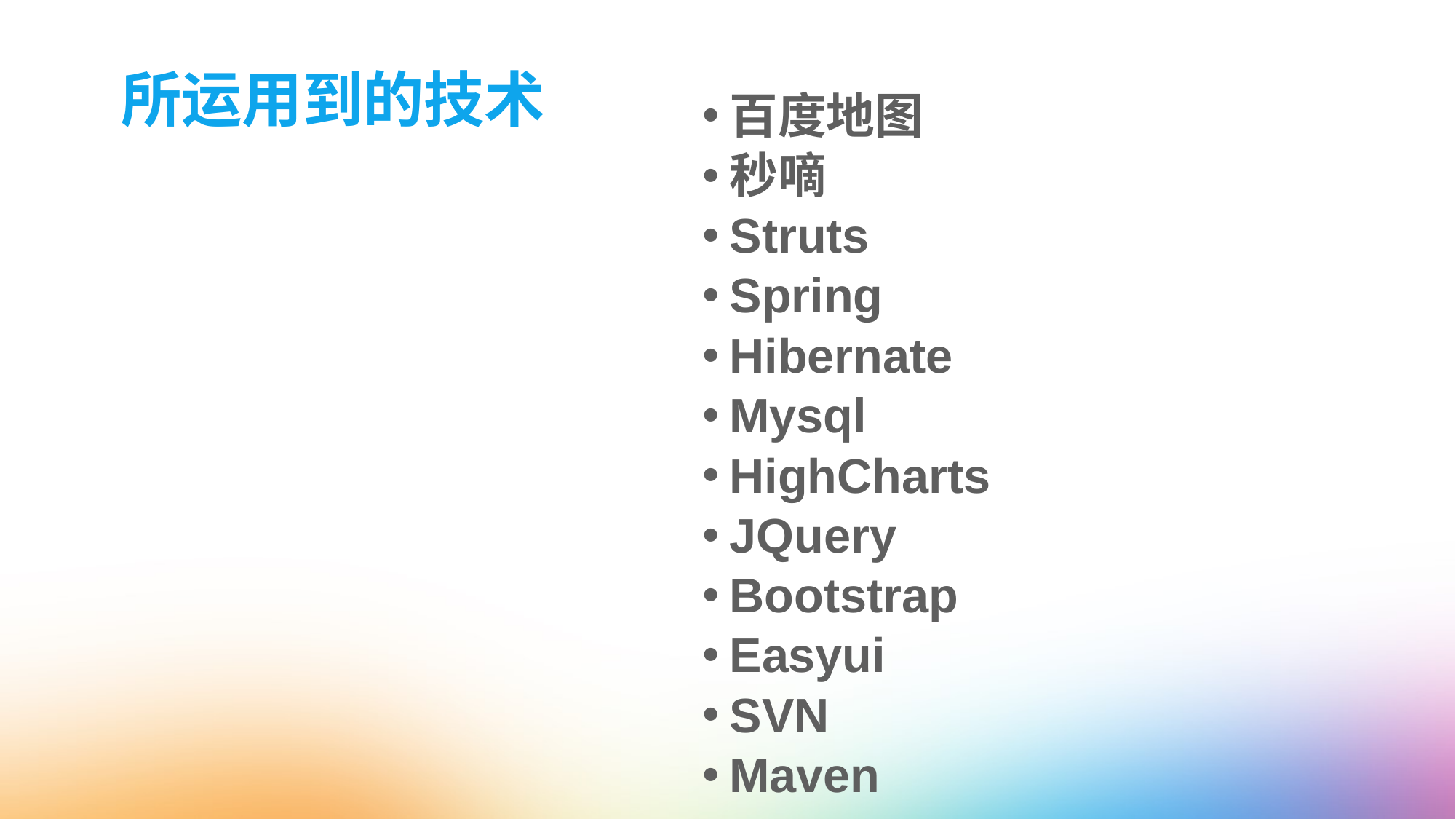

百度地图
秒嘀
Struts
Spring
Hibernate
Mysql
HighCharts
JQuery
Bootstrap
Easyui
SVN
Maven
# 所运用到的技术